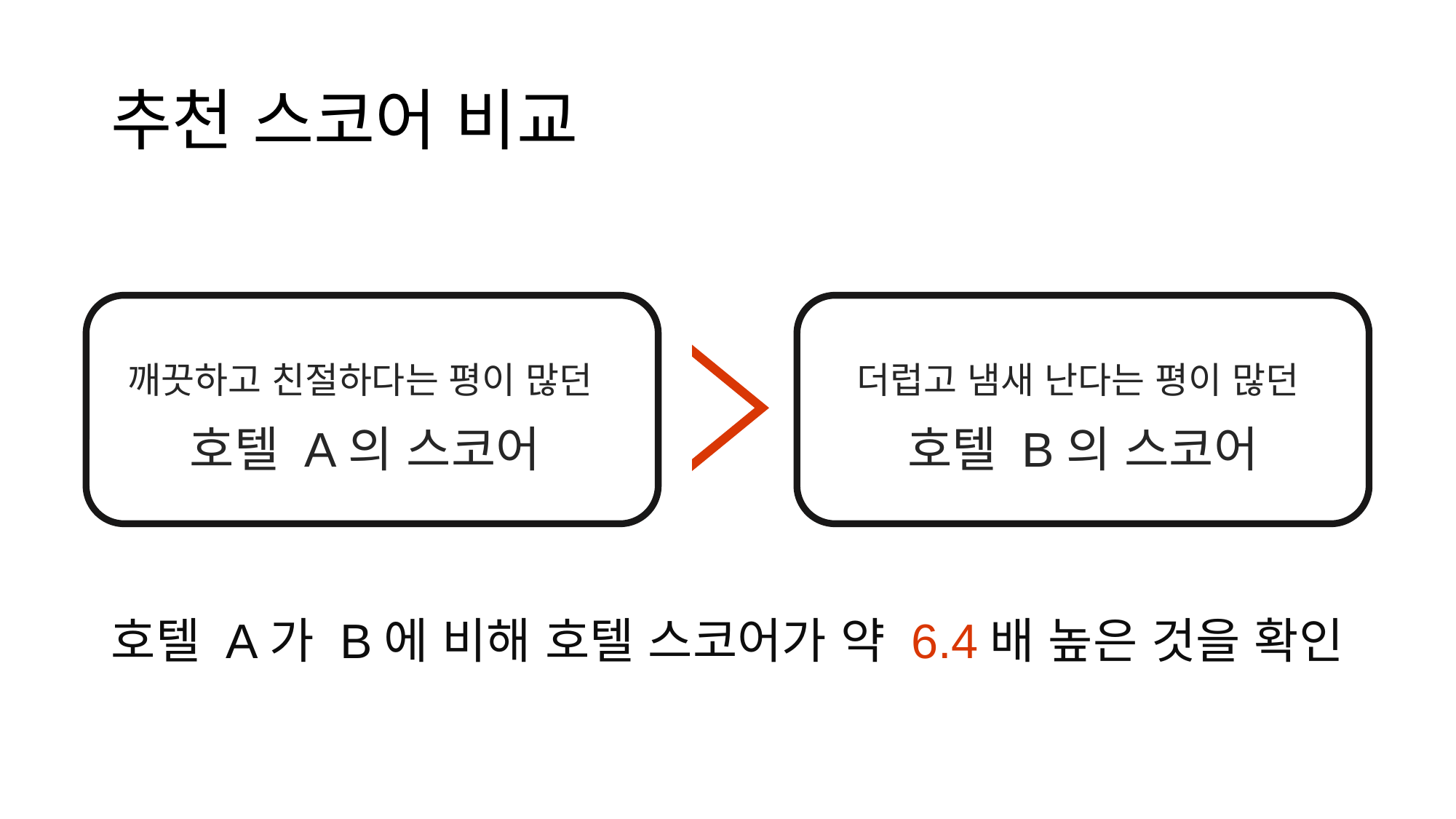

# 추천 스코어 비교

깨끗하고 친절하다는 평이 많던
호텔 A의 스코어
더럽고 냄새 난다는 평이 많던
호텔 B의 스코어
호텔 A가 B에 비해 호텔 스코어가 약 6.4배 높은 것을 확인